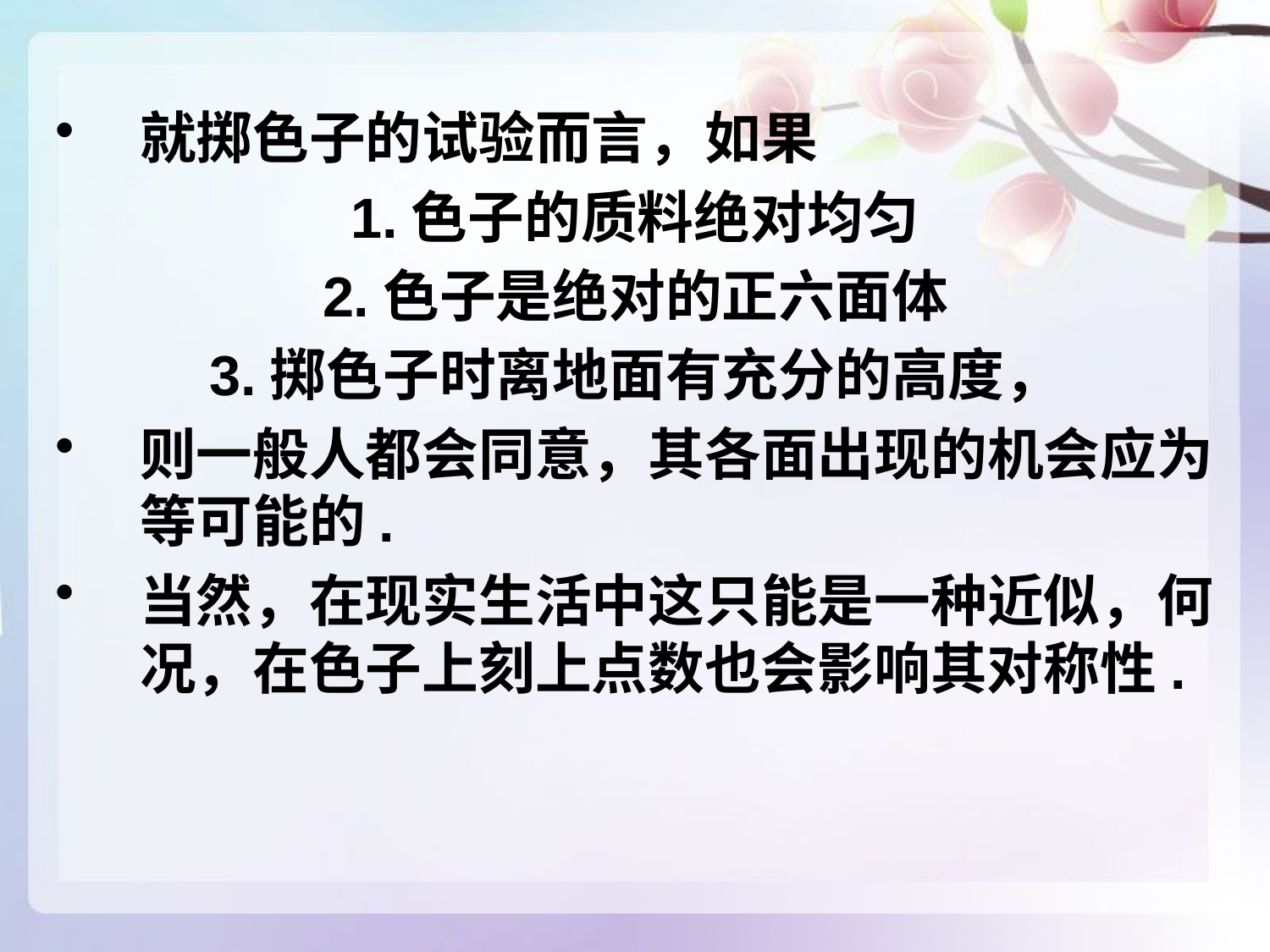

就掷色子的试验而言，如果
1.色子的质料绝对均匀
2.色子是绝对的正六面体
3.掷色子时离地面有充分的高度，
则一般人都会同意，其各面出现的机会应为等可能的.
当然，在现实生活中这只能是一种近似，何况，在色子上刻上点数也会影响其对称性.